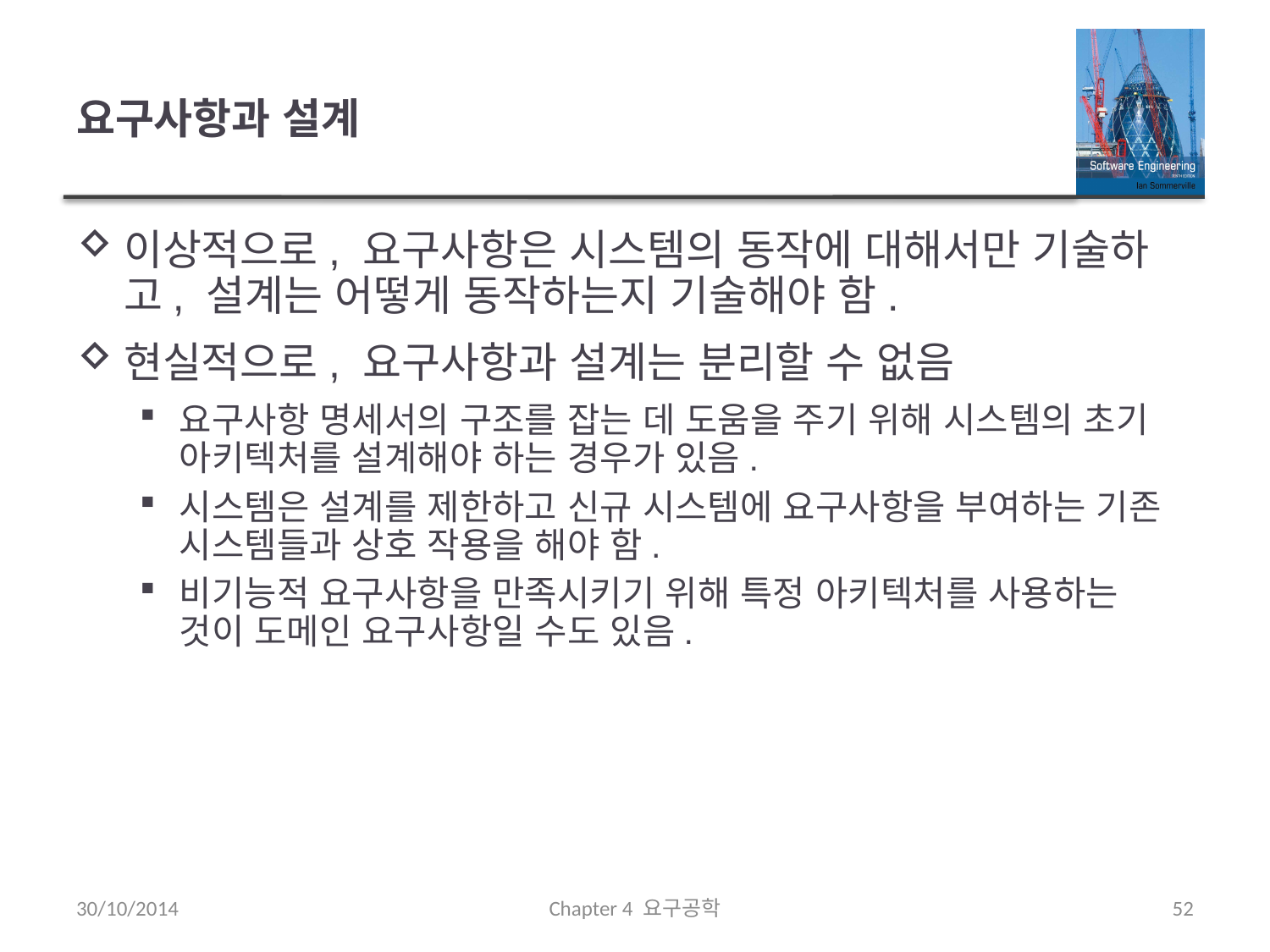

# 요구사항과 설계
이상적으로, 요구사항은 시스템의 동작에 대해서만 기술하고, 설계는 어떻게 동작하는지 기술해야 함.
현실적으로, 요구사항과 설계는 분리할 수 없음
요구사항 명세서의 구조를 잡는 데 도움을 주기 위해 시스템의 초기 아키텍처를 설계해야 하는 경우가 있음.
시스템은 설계를 제한하고 신규 시스템에 요구사항을 부여하는 기존 시스템들과 상호 작용을 해야 함.
비기능적 요구사항을 만족시키기 위해 특정 아키텍처를 사용하는 것이 도메인 요구사항일 수도 있음.
30/10/2014
Chapter 4 요구공학
52